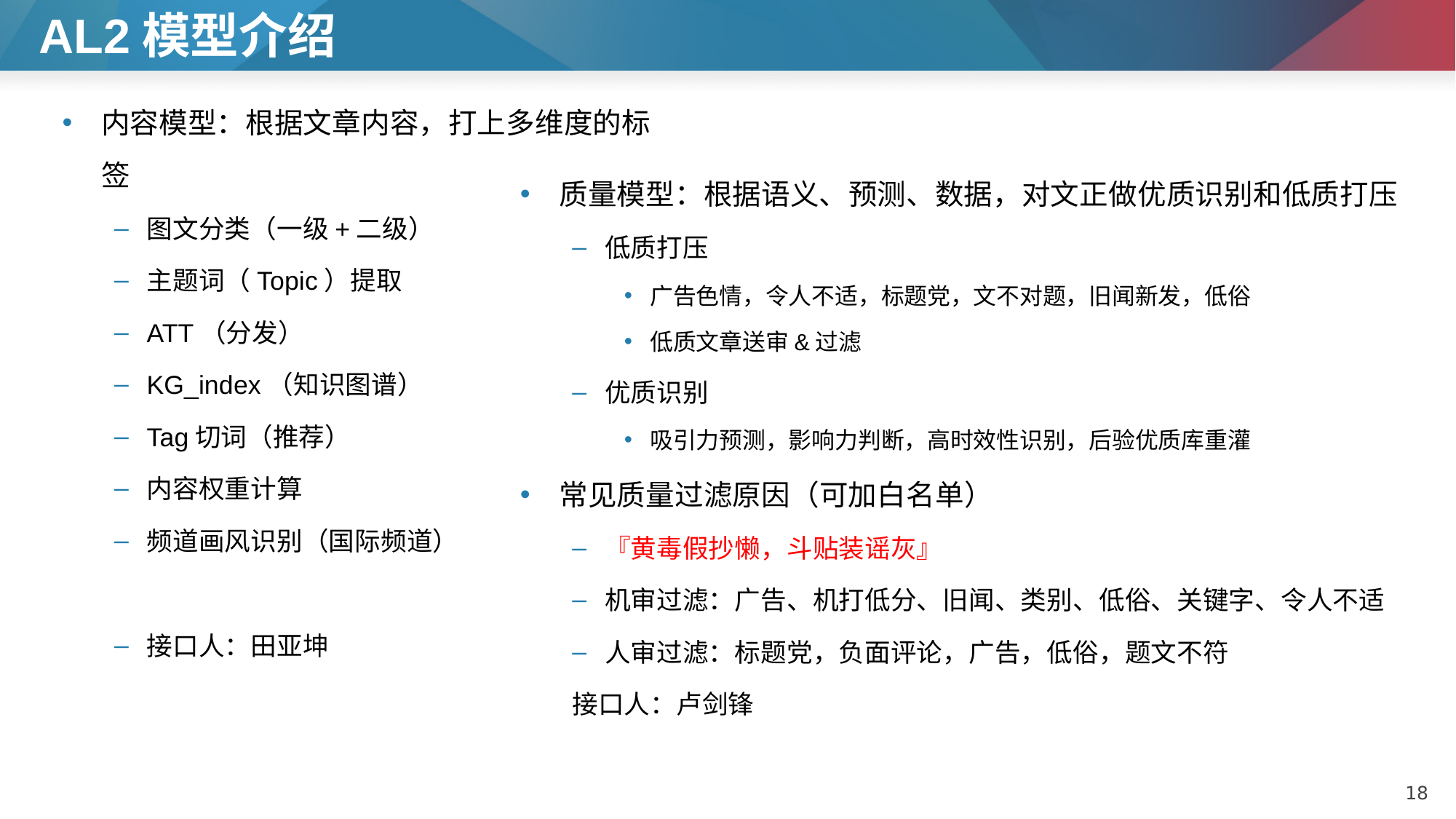

# AL2模型介绍
内容模型：根据文章内容，打上多维度的标签
图文分类（一级+二级）
主题词（Topic）提取
ATT（分发）
KG_index（知识图谱）
Tag切词（推荐）
内容权重计算
频道画风识别（国际频道）

接口人：田亚坤
质量模型：根据语义、预测、数据，对文正做优质识别和低质打压
低质打压
广告色情，令人不适，标题党，文不对题，旧闻新发，低俗
低质文章送审&过滤
优质识别
吸引力预测，影响力判断，高时效性识别，后验优质库重灌
常见质量过滤原因（可加白名单）
『黄毒假抄懒，斗贴装谣灰』
机审过滤：广告、机打低分、旧闻、类别、低俗、关键字、令人不适
人审过滤：标题党，负面评论，广告，低俗，题文不符
接口人：卢剑锋